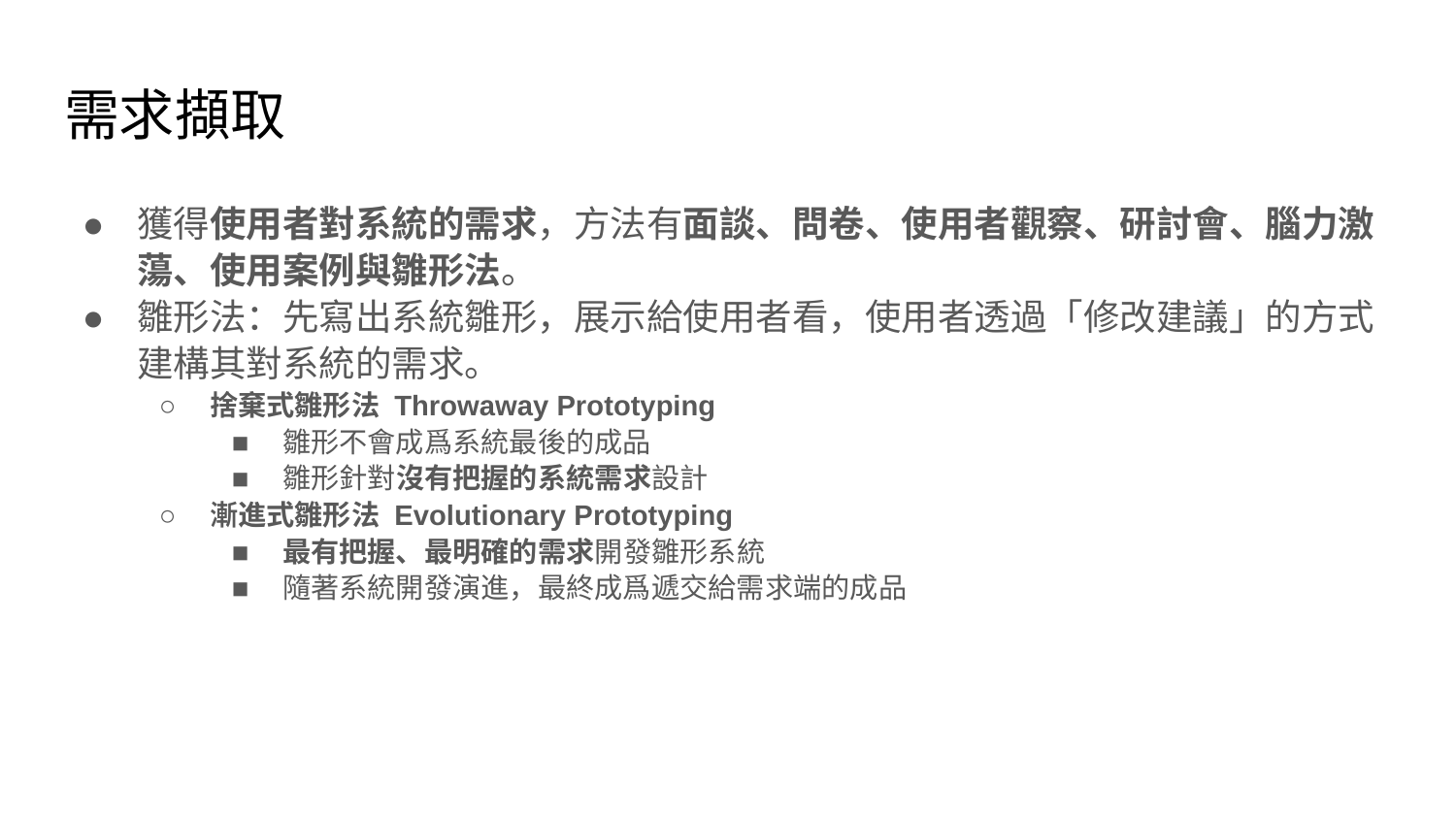

# 需求擷取
獲得使用者對系統的需求，方法有面談、問卷、使用者觀察、研討會、腦力激蕩、使用案例與雛形法。
雛形法：先寫出系統雛形，展示給使用者看，使用者透過「修改建議」的方式建構其對系統的需求。
捨棄式雛形法 Throwaway Prototyping
雛形不會成爲系統最後的成品
雛形針對沒有把握的系統需求設計
漸進式雛形法 Evolutionary Prototyping
最有把握、最明確的需求開發雛形系統
隨著系統開發演進，最終成爲遞交給需求端的成品